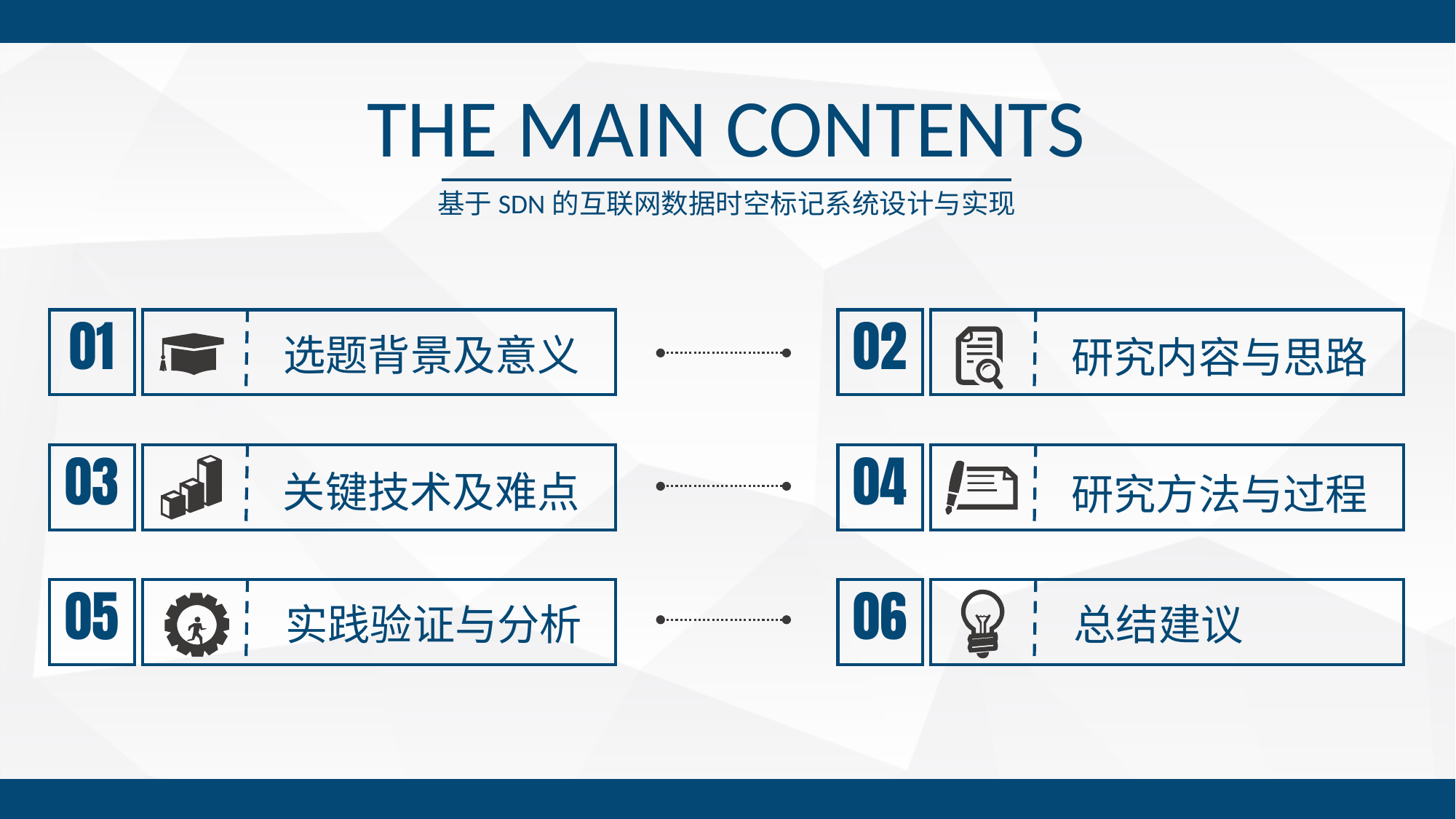

THE MAIN CONTENTS
基于SDN的互联网数据时空标记系统设计与实现
01

选题背景及意义

02

研究内容与思路

03

关键技术及难点

04

研究方法与过程

05

实践验证与分析

06

总结建议